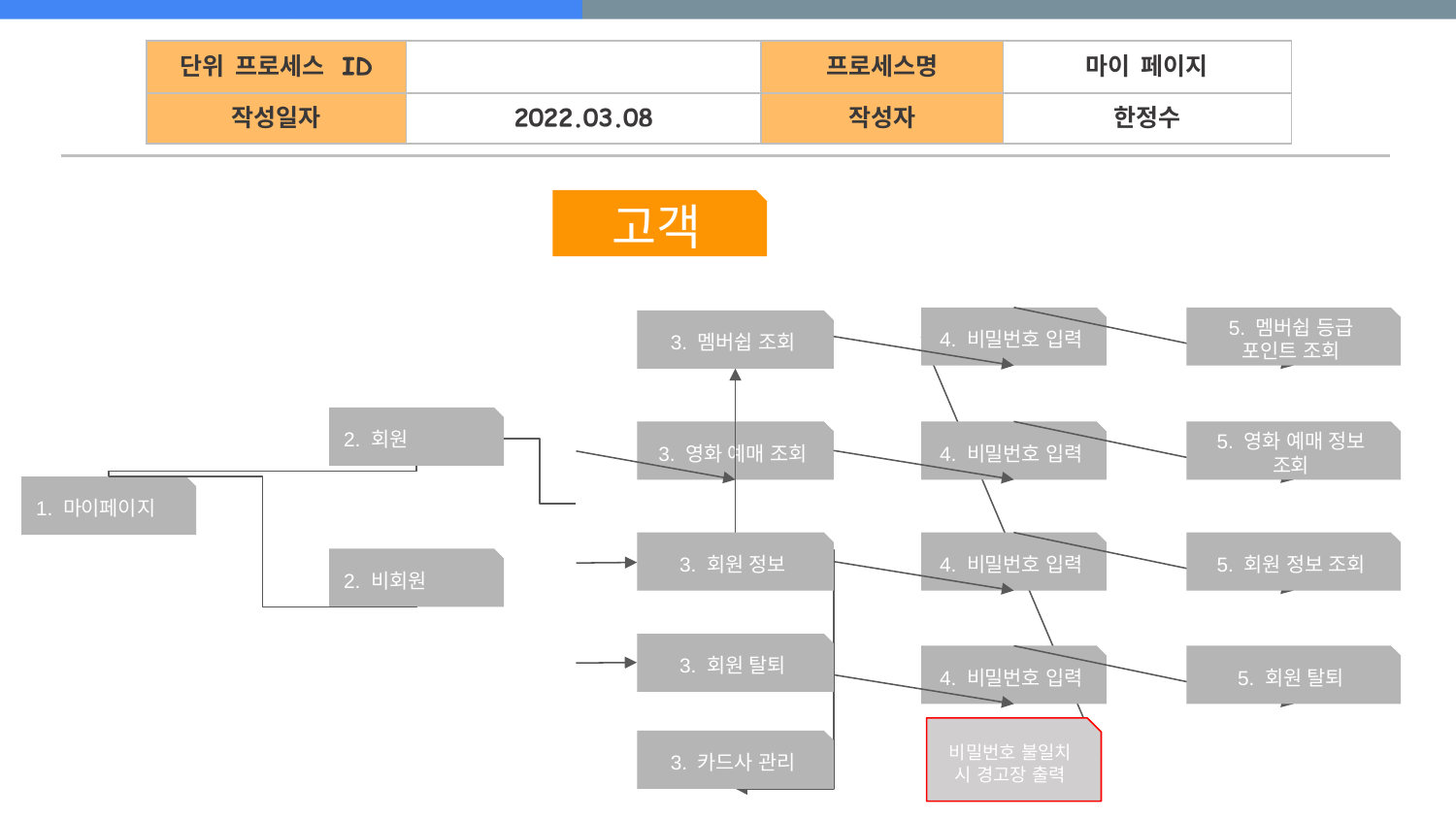

| 단위 프로세스 ID |  | 프로세스명 | 마이 페이지 |
| --- | --- | --- | --- |
| 작성일자 | 2022.03.08 | 작성자 | 한정수 |
고객
5. 멤버쉽 등급
포인트 조회
4. 비밀번호 입력
3. 멤버쉽 조회
2. 회원
3. 영화 예매 조회
5. 영화 예매 정보
조회
4. 비밀번호 입력
1. 마이페이지
5. 회원 정보 조회
4. 비밀번호 입력
3. 회원 정보
2. 비회원
3. 회원 탈퇴
5. 회원 탈퇴
4. 비밀번호 입력
비밀번호 불일치 시 경고장 출력
3. 카드사 관리